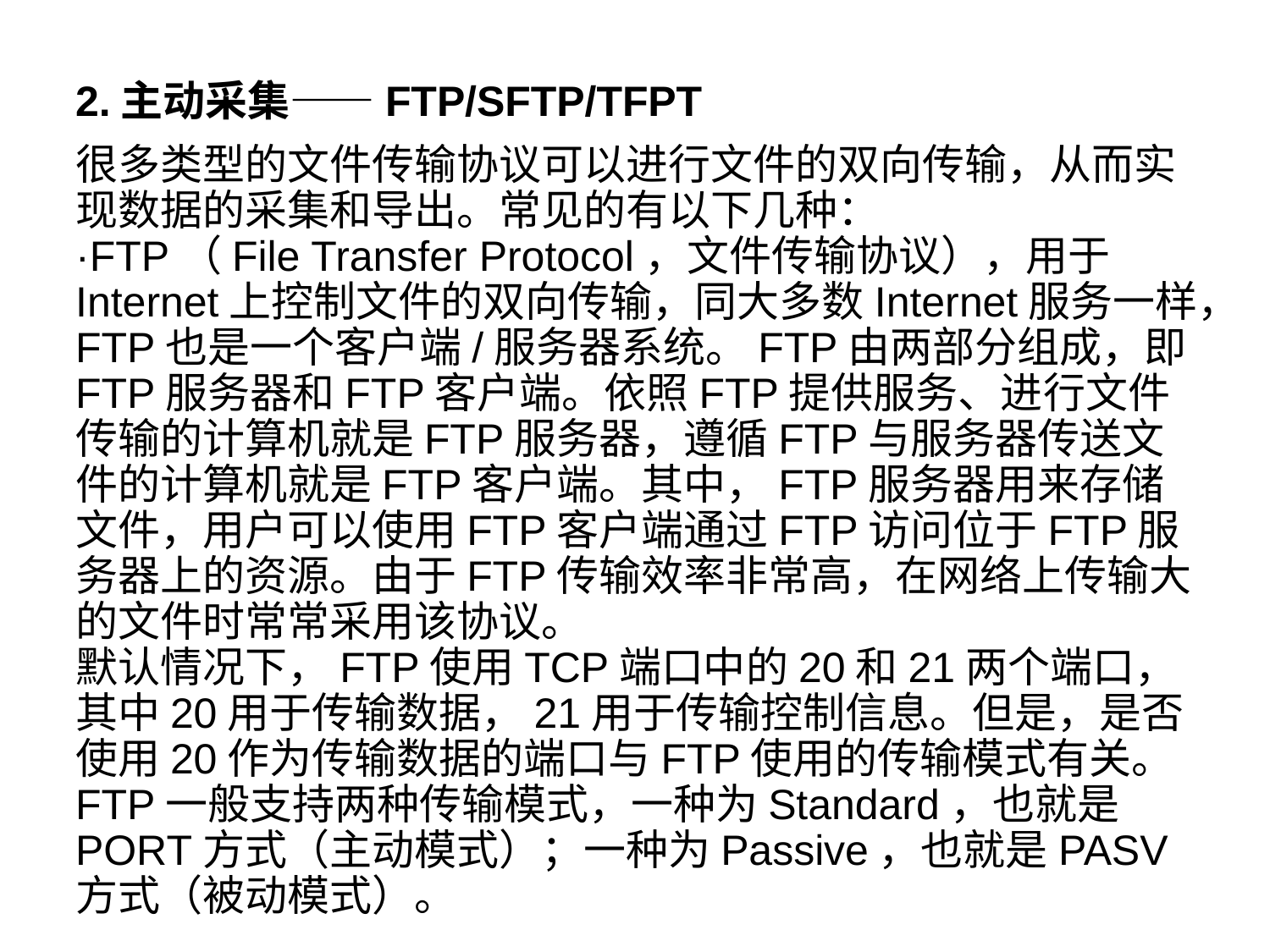

2.主动采集——FTP/SFTP/TFPT
很多类型的文件传输协议可以进行文件的双向传输，从而实现数据的采集和导出。常见的有以下几种：
·FTP（File Transfer Protocol，文件传输协议），用于Internet上控制文件的双向传输，同大多数Internet服务一样，FTP也是一个客户端/服务器系统。FTP由两部分组成，即FTP服务器和FTP客户端。依照FTP提供服务、进行文件传输的计算机就是FTP服务器，遵循FTP与服务器传送文件的计算机就是FTP客户端。其中，FTP服务器用来存储文件，用户可以使用FTP客户端通过FTP访问位于FTP服务器上的资源。由于FTP传输效率非常高，在网络上传输大的文件时常常采用该协议。
默认情况下，FTP使用TCP端口中的20和21两个端口，其中20用于传输数据，21用于传输控制信息。但是，是否使用20作为传输数据的端口与FTP使用的传输模式有关。FTP一般支持两种传输模式，一种为Standard，也就是PORT方式（主动模式）；一种为Passive，也就是PASV方式（被动模式）。